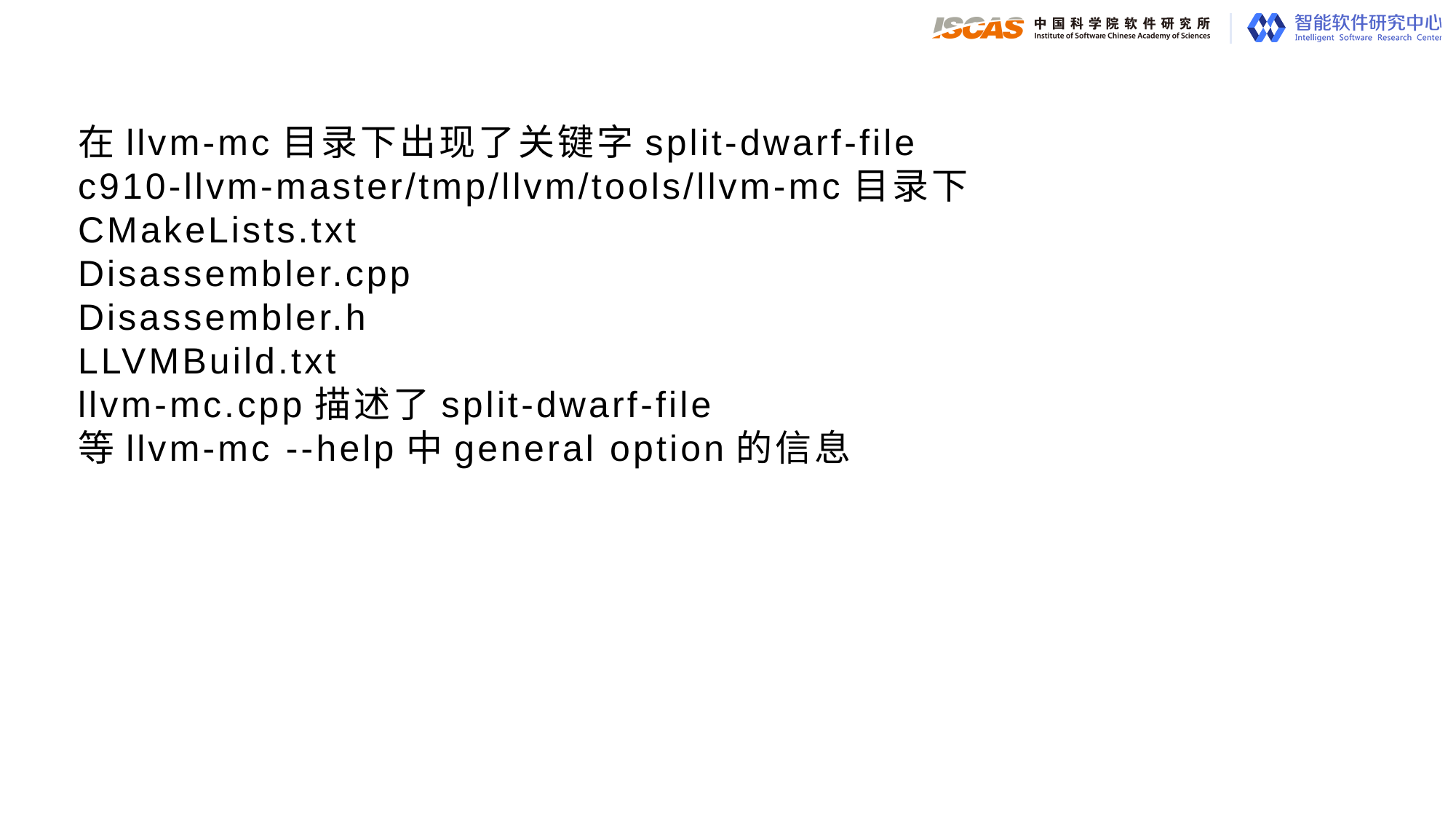

在llvm-mc目录下出现了关键字split-dwarf-file
c910-llvm-master/tmp/llvm/tools/llvm-mc目录下
CMakeLists.txt
Disassembler.cpp
Disassembler.h
LLVMBuild.txt
llvm-mc.cpp描述了split-dwarf-file
等llvm-mc --help中general option的信息